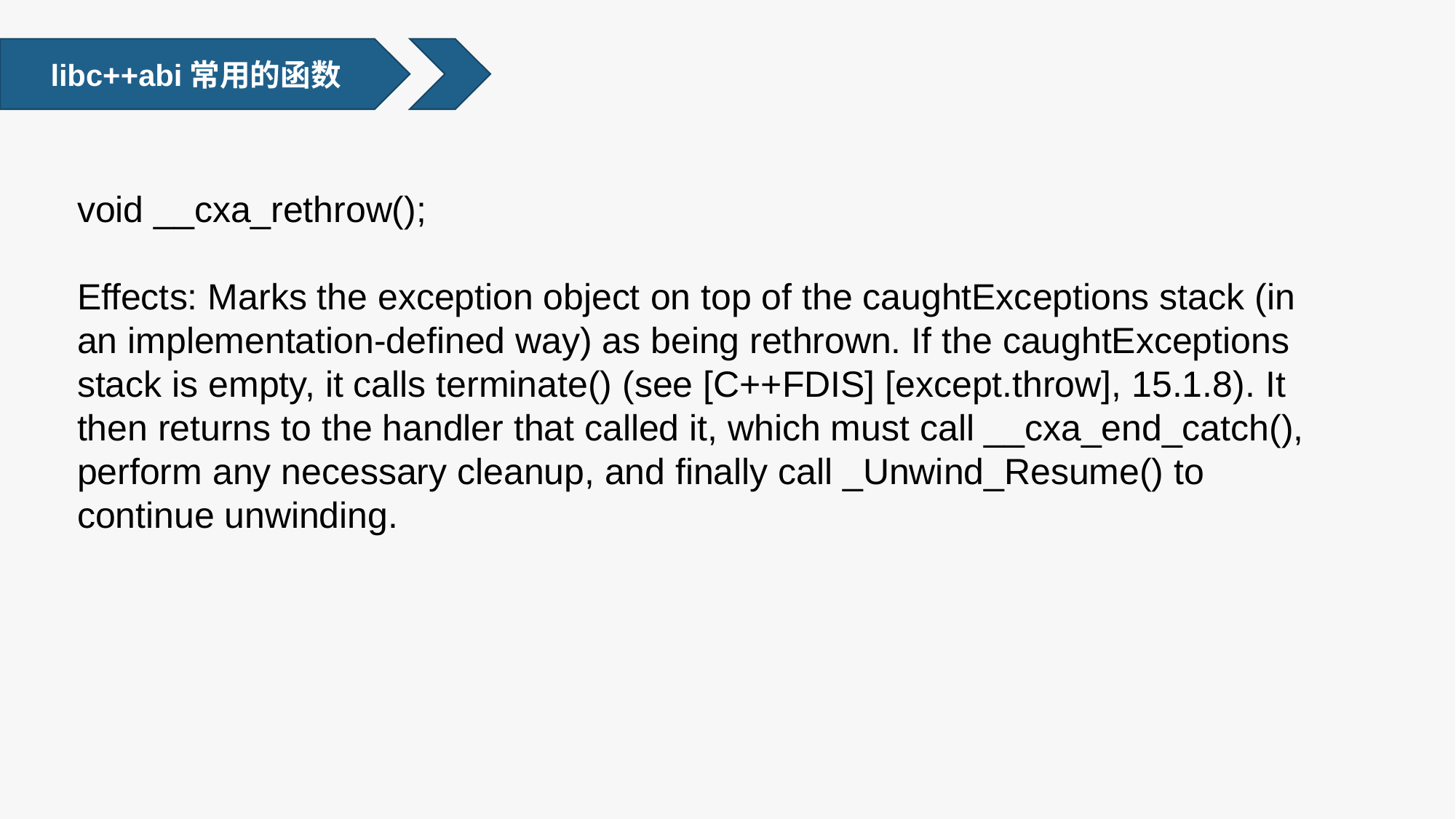

libc++abi常用的函数

void __cxa_rethrow();

Effects: Marks the exception object on top of the caughtExceptions stack (in an implementation-defined way) as being rethrown. If the caughtExceptions stack is empty, it calls terminate() (see [C++FDIS] [except.throw], 15.1.8). It then returns to the handler that called it, which must call __cxa_end_catch(), perform any necessary cleanup, and finally call _Unwind_Resume() to continue unwinding.